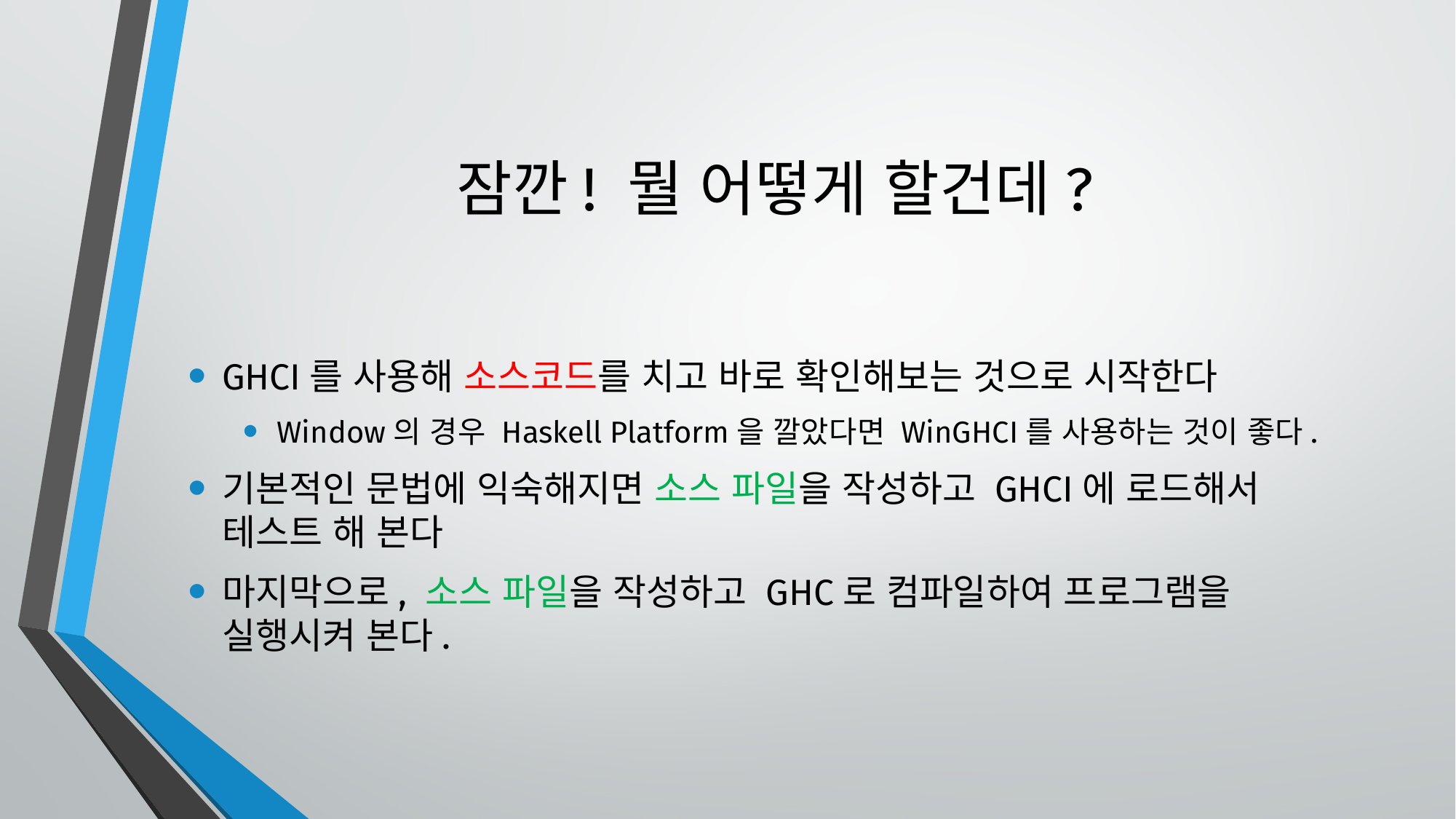

# 잠깐! 뭘 어떻게 할건데?
GHCI를 사용해 소스코드를 치고 바로 확인해보는 것으로 시작한다
Window의 경우 Haskell Platform을 깔았다면 WinGHCI를 사용하는 것이 좋다.
기본적인 문법에 익숙해지면 소스 파일을 작성하고 GHCI에 로드해서 테스트 해 본다
마지막으로, 소스 파일을 작성하고 GHC로 컴파일하여 프로그램을 실행시켜 본다.